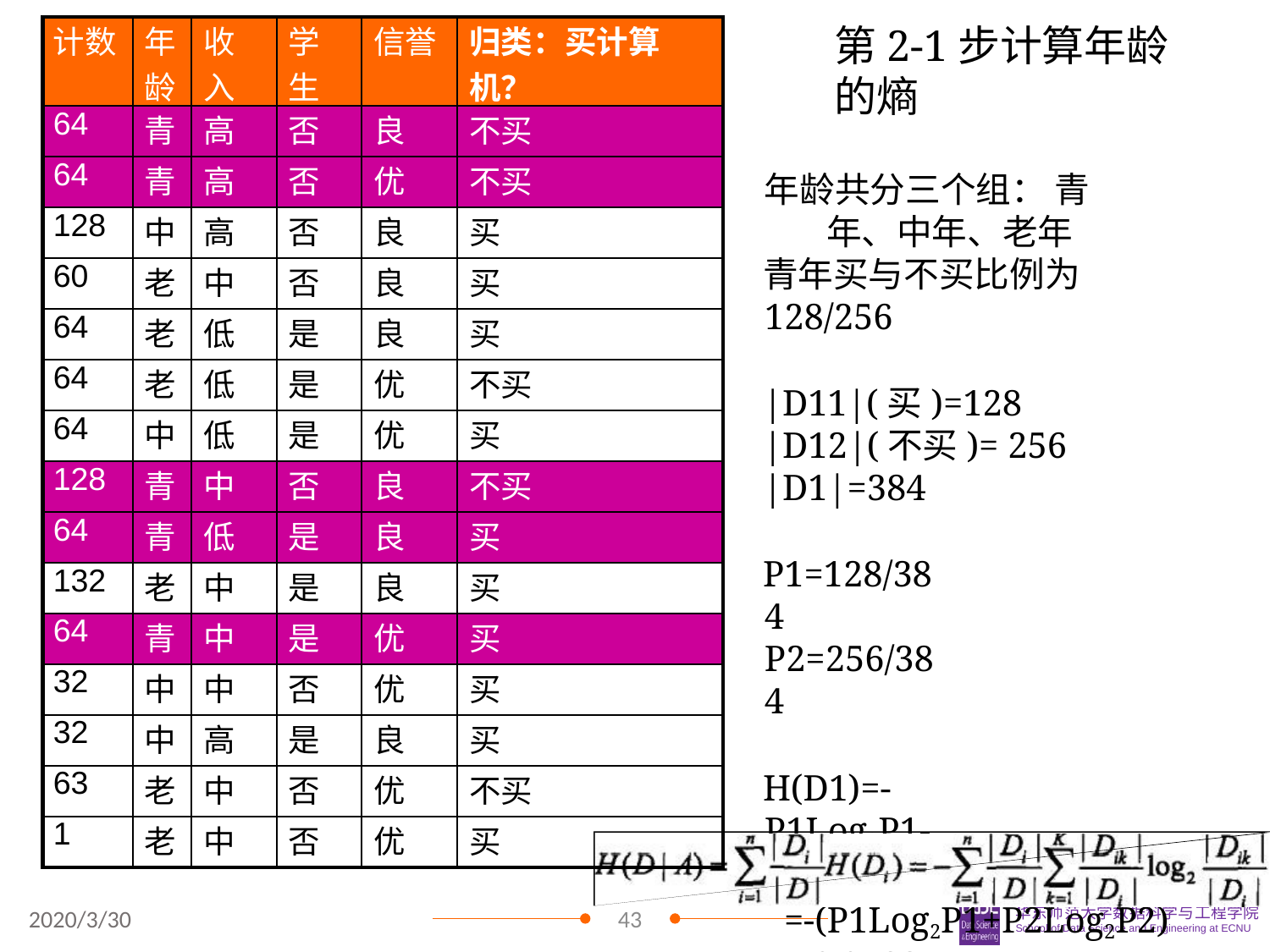

# 第2-1步计算年龄的熵
| 计数 | 年 龄 | 收 入 | 学 生 | 信誉 | 归类：买计算 机？ |
| --- | --- | --- | --- | --- | --- |
| 64 | 青 | 高 | 否 | 良 | 不买 |
| 64 | 青 | 高 | 否 | 优 | 不买 |
| 128 | 中 | 高 | 否 | 良 | 买 |
| 60 | 老 | 中 | 否 | 良 | 买 |
| 64 | 老 | 低 | 是 | 良 | 买 |
| 64 | 老 | 低 | 是 | 优 | 不买 |
| 64 | 中 | 低 | 是 | 优 | 买 |
| 128 | 青 | 中 | 否 | 良 | 不买 |
| 64 | 青 | 低 | 是 | 良 | 买 |
| 132 | 老 | 中 | 是 | 良 | 买 |
| 64 | 青 | 中 | 是 | 优 | 买 |
| 32 | 中 | 中 | 否 | 优 | 买 |
| 32 | 中 | 高 | 是 | 良 | 买 |
| 63 | 老 | 中 | 否 | 优 | 不买 |
| 1 | 老 | 中 | 否 | 优 | 买 |
年龄共分三个组： 青年、中年、老年
青年买与不买比例为128/256

|D11|(买)=128
|D12|(不买)= 256
|D1|=384

P1=128/384 P2=256/384

H(D1)=-P1Log2P1-P2Log2P2
=-(P1Log2P1+P2Log2P2)
=0.9183